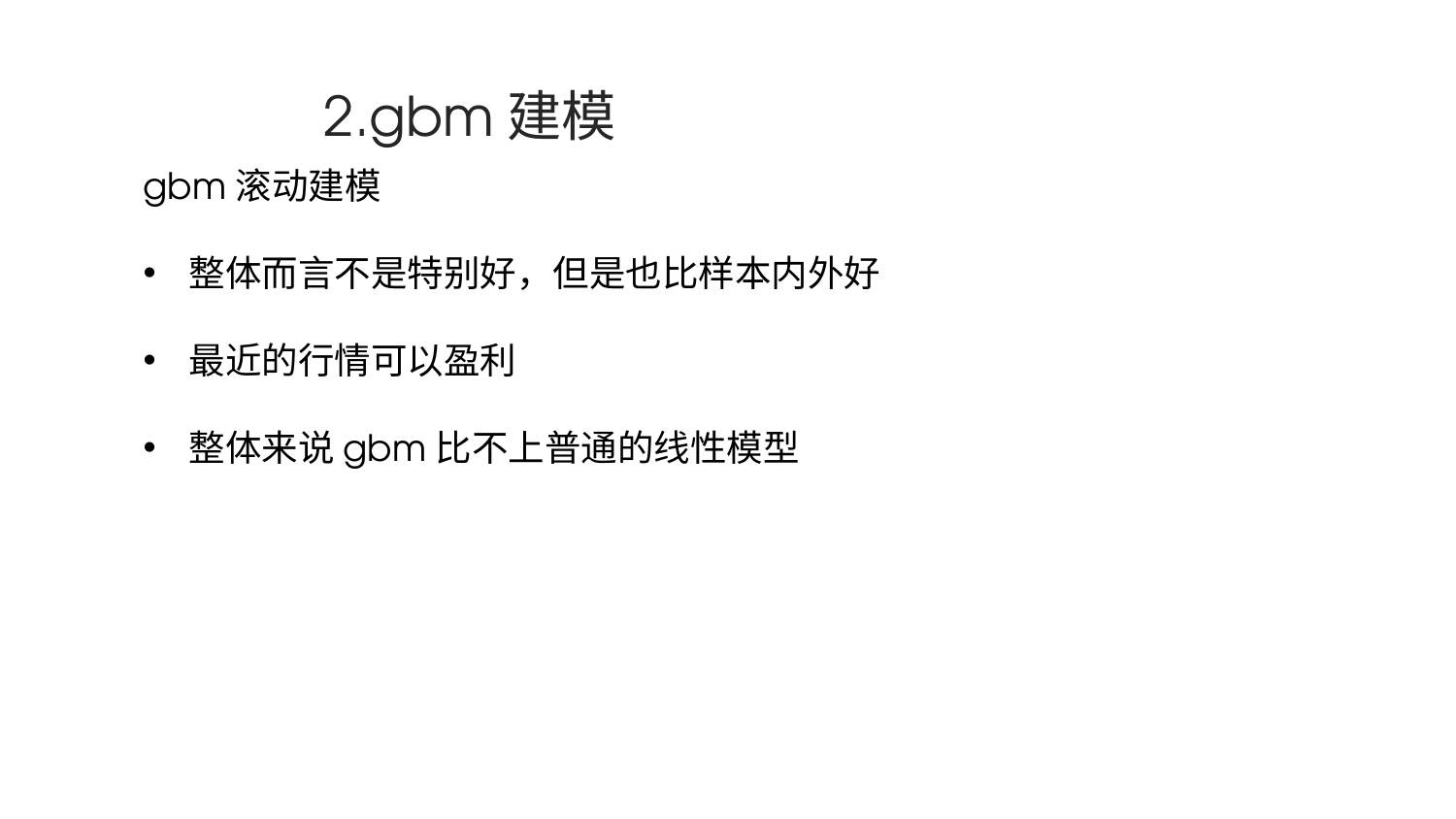

# 2.gbm建模
gbm滚动建模

整体而言不是特别好，但是也比样本内外好

最近的行情可以盈利

整体来说gbm比不上普通的线性模型